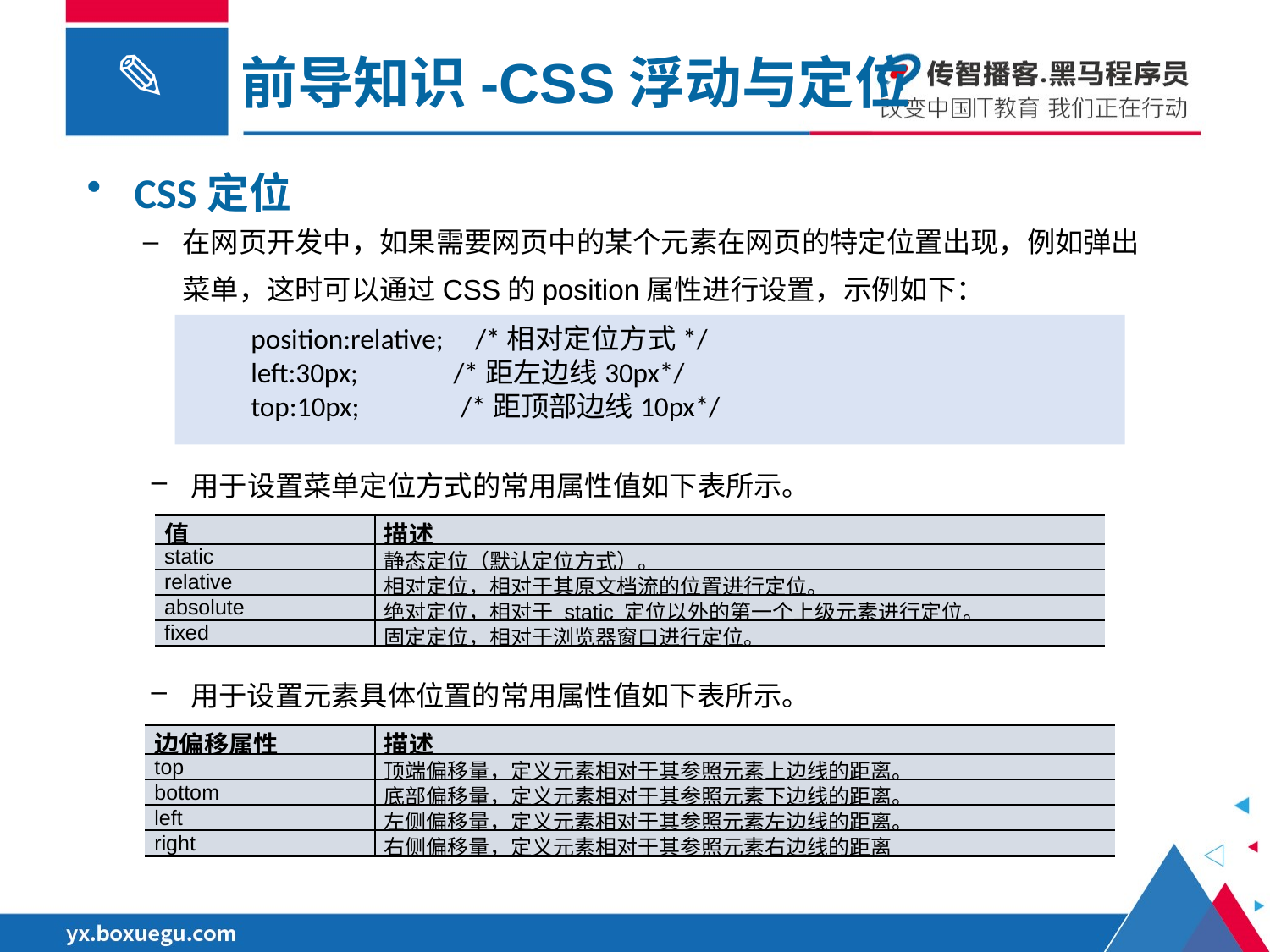

前导知识-CSS浮动与定位
CSS定位
在网页开发中，如果需要网页中的某个元素在网页的特定位置出现，例如弹出菜单，这时可以通过CSS的position属性进行设置，示例如下：

position:relative;     /*相对定位方式*/
left:30px;               /*距左边线30px*/
top:10px;                /*距顶部边线10px*/

用于设置菜单定位方式的常用属性值如下表所示。
| 值 | 描述 |
| --- | --- |
| static | 静态定位（默认定位方式）。 |
| relative | 相对定位，相对于其原文档流的位置进行定位。 |
| absolute | 绝对定位，相对于 static 定位以外的第一个上级元素进行定位。 |
| fixed | 固定定位，相对于浏览器窗口进行定位。 |
用于设置元素具体位置的常用属性值如下表所示。

| 边偏移属性 | 描述 |
| --- | --- |
| top | 顶端偏移量，定义元素相对于其参照元素上边线的距离。 |
| bottom | 底部偏移量，定义元素相对于其参照元素下边线的距离。 |
| left | 左侧偏移量，定义元素相对于其参照元素左边线的距离。 |
| right | 右侧偏移量，定义元素相对于其参照元素右边线的距离 |